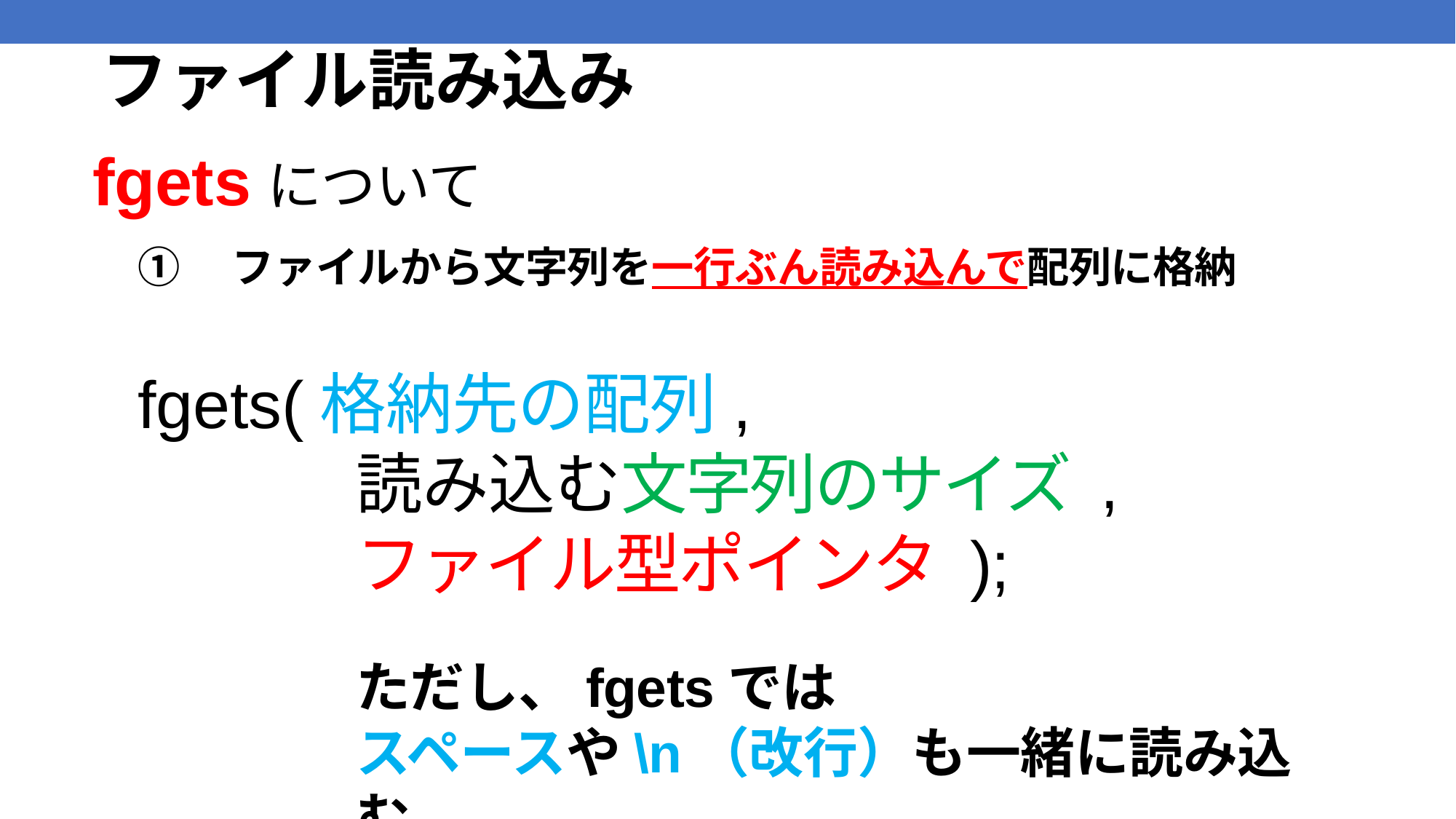

ファイル読み込み
# fgetsについて
①　ファイルから文字列を一行ぶん読み込んで配列に格納

fgets(格納先の配列,
読み込む文字列のサイズ ,
ファイル型ポインタ );
ただし、fgetsでは
スペースや\n（改行）も一緒に読み込む